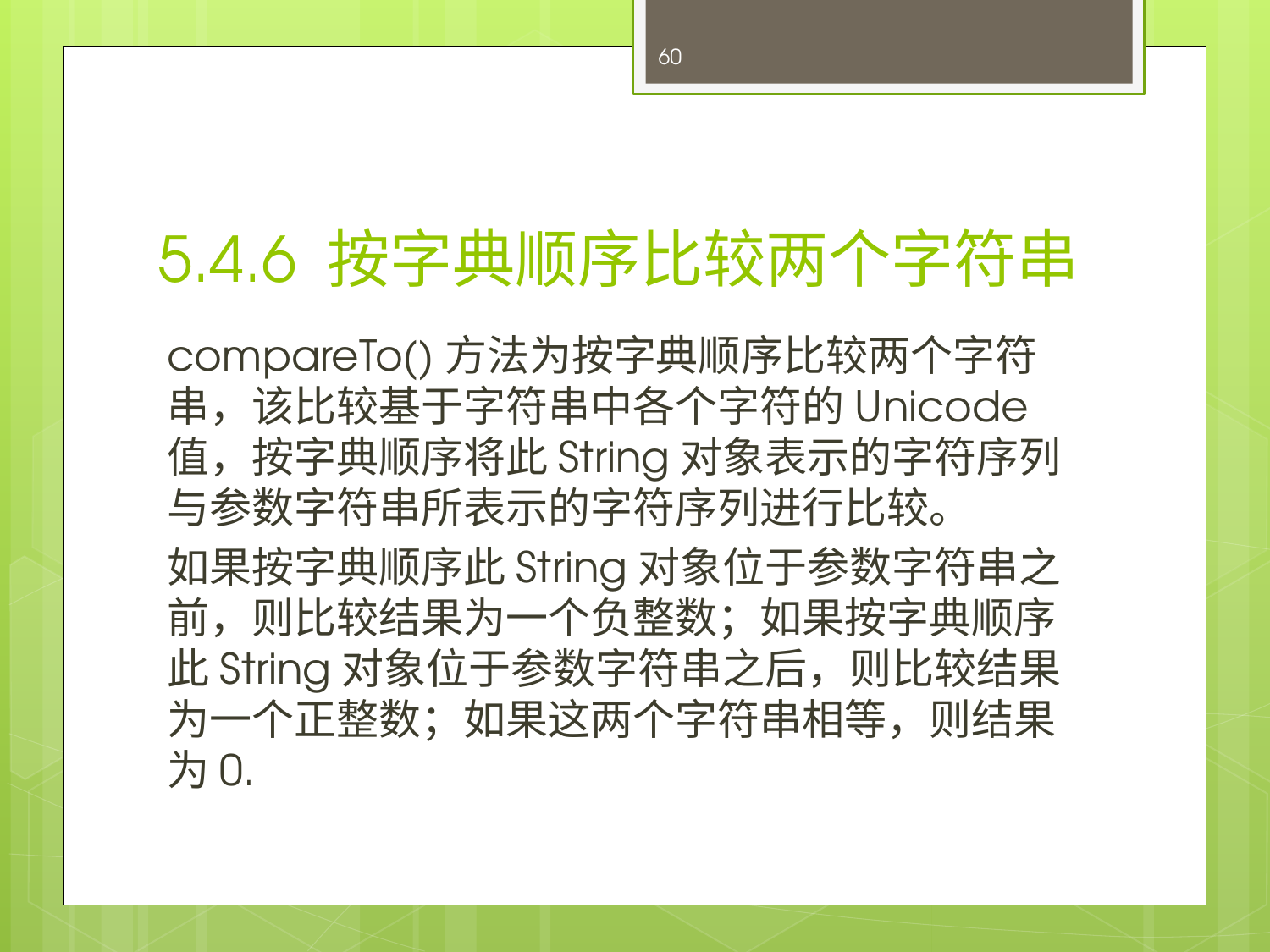

60
# 5.4.6 按字典顺序比较两个字符串
compareTo()方法为按字典顺序比较两个字符串，该比较基于字符串中各个字符的Unicode值，按字典顺序将此String对象表示的字符序列与参数字符串所表示的字符序列进行比较。
如果按字典顺序此String对象位于参数字符串之前，则比较结果为一个负整数；如果按字典顺序此String对象位于参数字符串之后，则比较结果为一个正整数；如果这两个字符串相等，则结果为0.